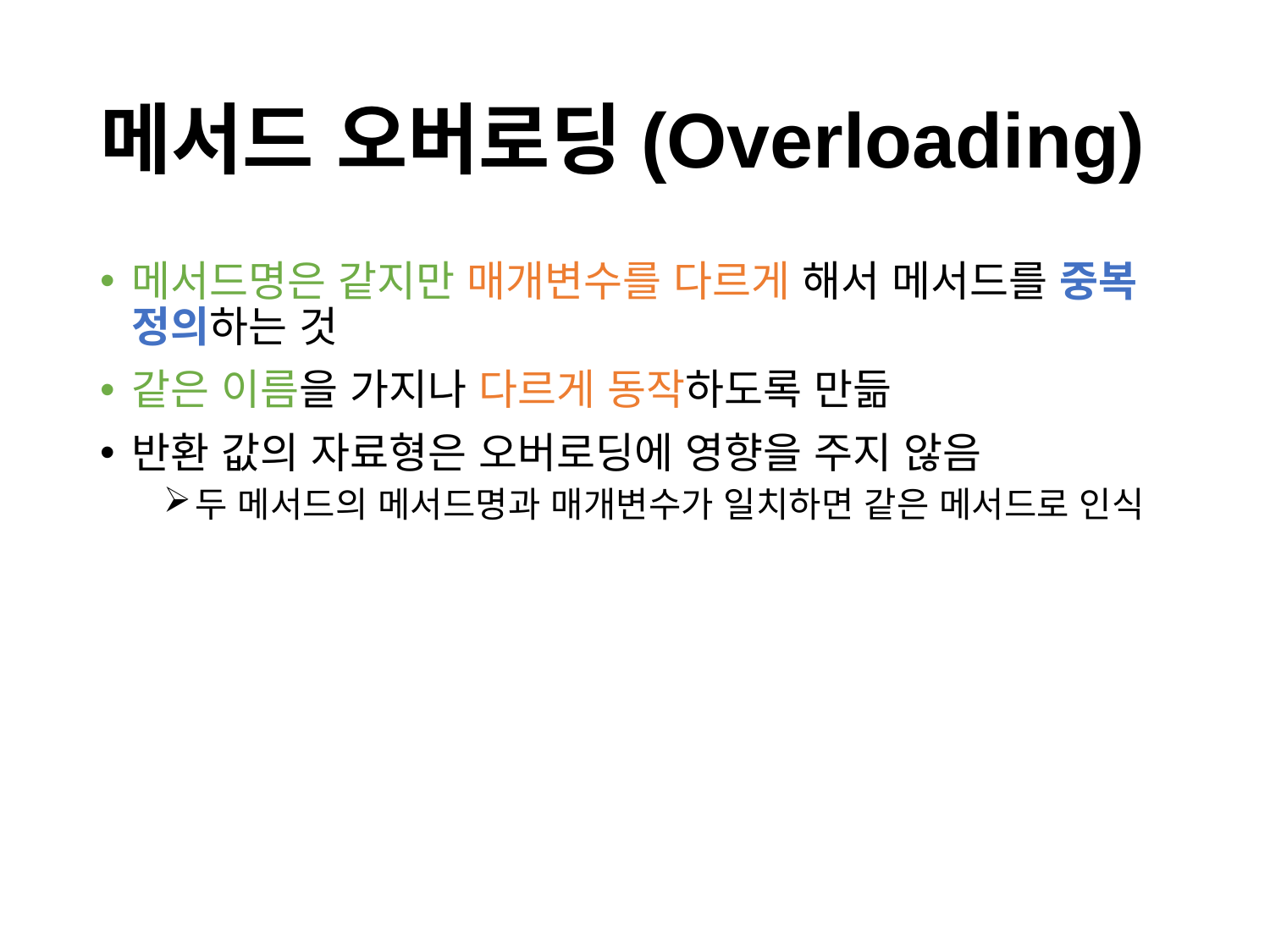

# 메서드 오버로딩(Overloading)
메서드명은 같지만 매개변수를 다르게 해서 메서드를 중복 정의하는 것
같은 이름을 가지나 다르게 동작하도록 만듦
반환 값의 자료형은 오버로딩에 영향을 주지 않음
두 메서드의 메서드명과 매개변수가 일치하면 같은 메서드로 인식